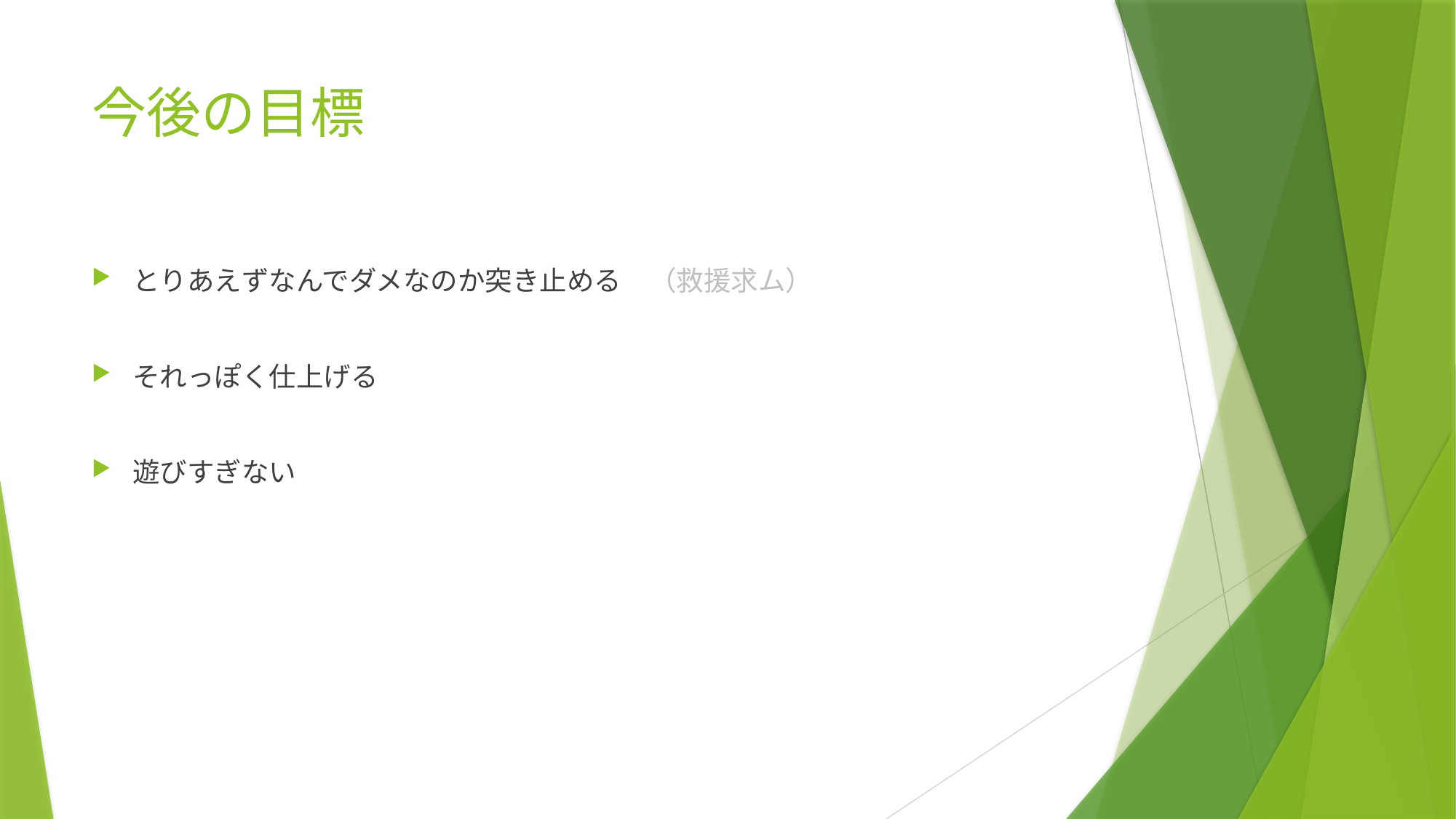

# 今後の目標
とりあえずなんでダメなのか突き止める　（救援求ム）

それっぽく仕上げる

遊びすぎない